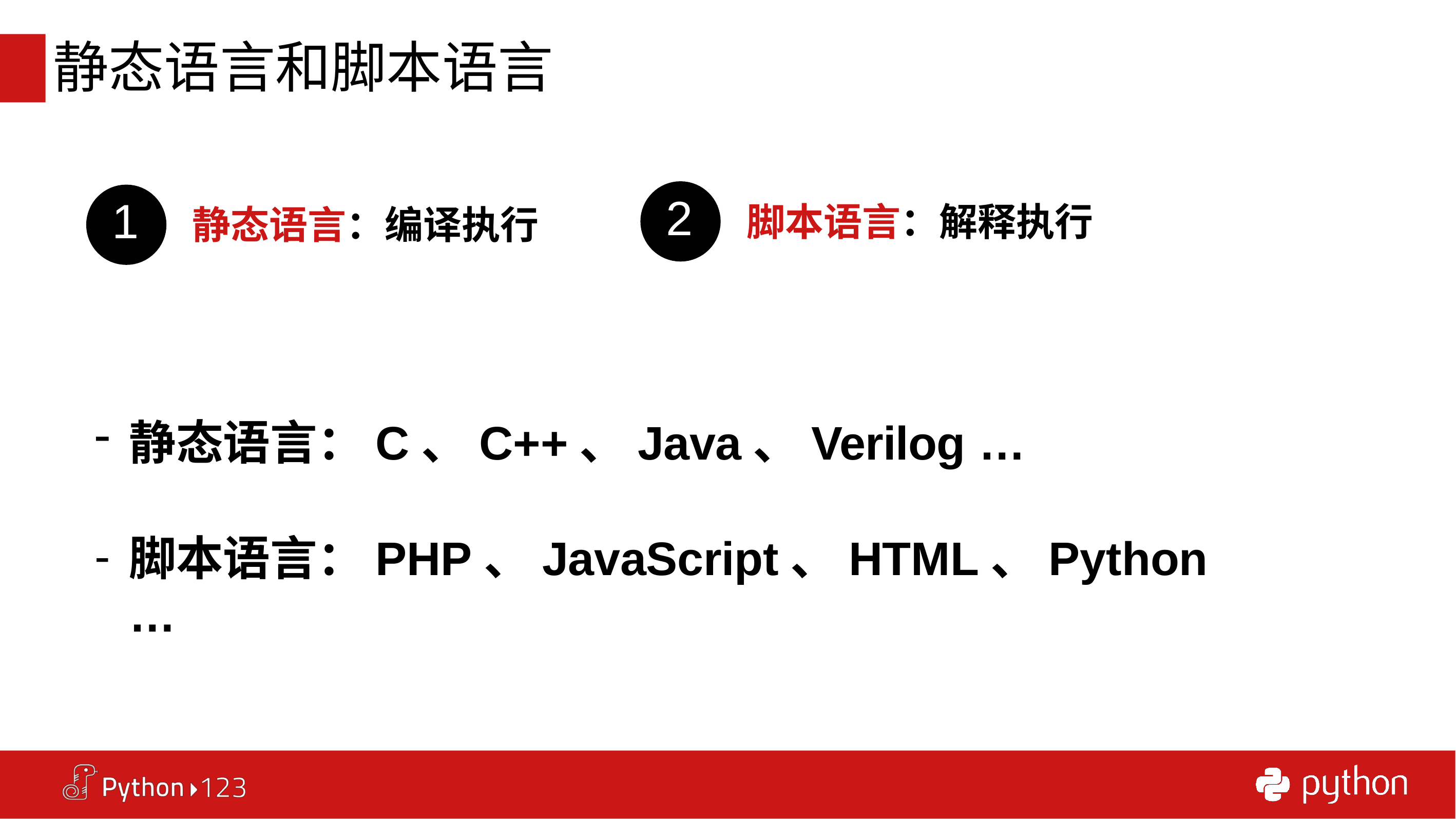

# 静态语言和脚本语言

2
1
脚本语言：解释执行
静态语言：编译执行
静态语言：C、C++、Java、Verilog …

脚本语言：PHP、JavaScript、HTML、Python …